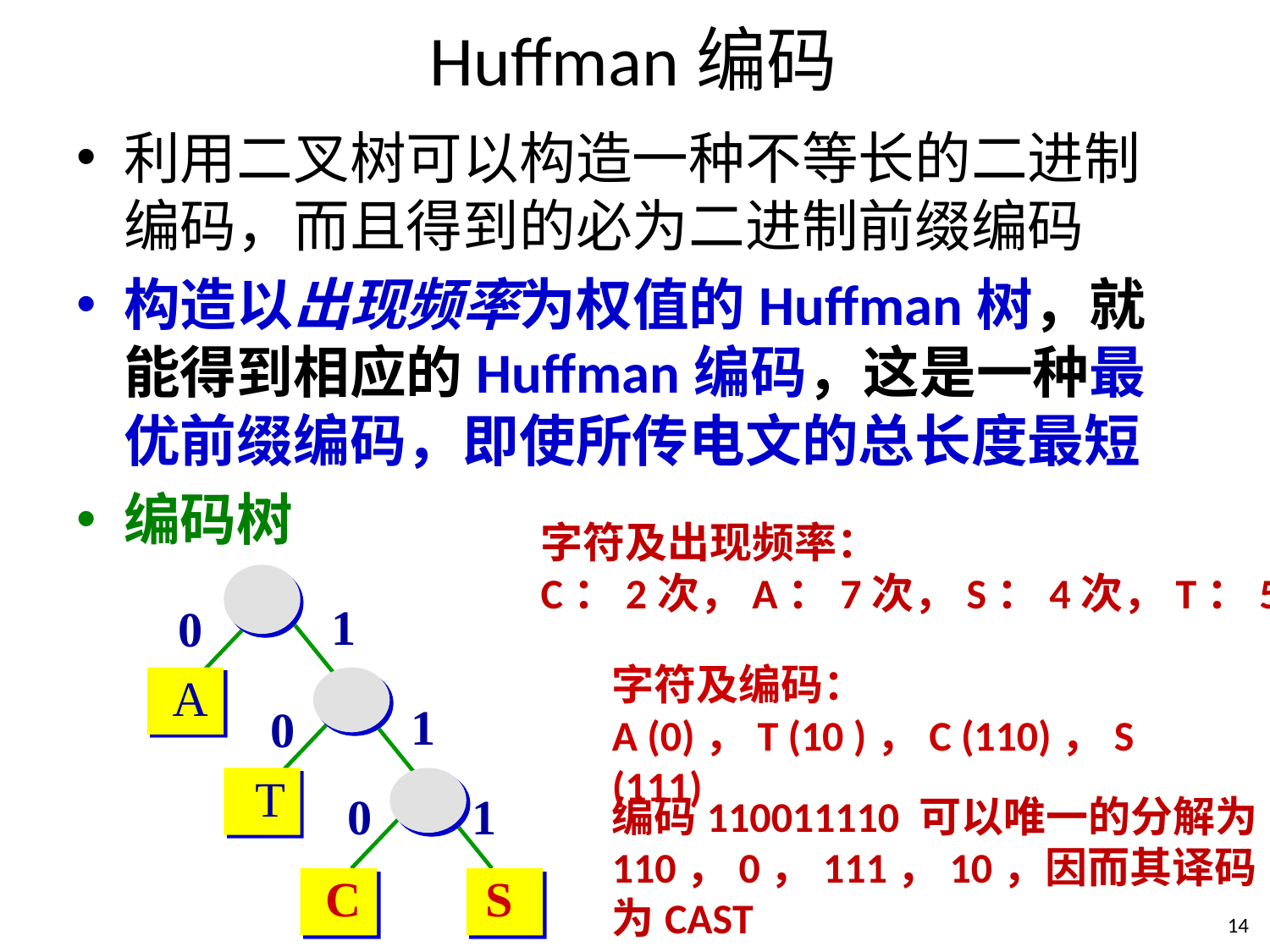

# Huffman编码
利用二叉树可以构造一种不等长的二进制编码，而且得到的必为二进制前缀编码
构造以出现频率为权值的Huffman树，就能得到相应的Huffman编码，这是一种最优前缀编码，即使所传电文的总长度最短
编码树

字符及出现频率：
C：2次，A：7次，S：4次，T：5次

1
0

A

1
0

T

0
1

C
S

字符及编码：
A (0)，T (10 )，C (110)，S (111)
编码110011110 可以唯一的分解为
110，0，111，10，因而其译码为CAST
14